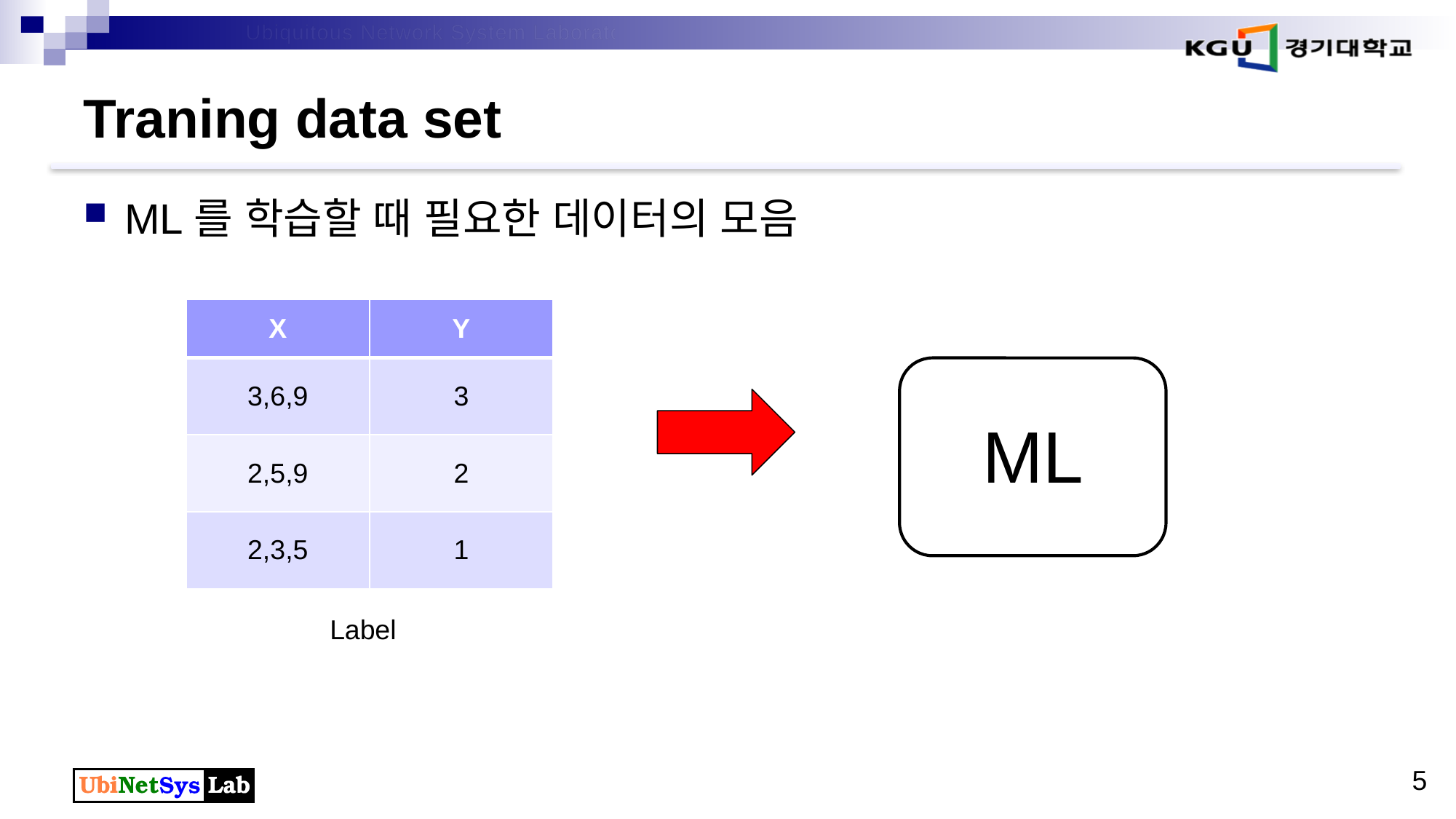

# Traning data set
ML를 학습할 때 필요한 데이터의 모음

| X | Y |
| --- | --- |
| 3,6,9 | 3 |
| 2,5,9 | 2 |
| 2,3,5 | 1 |

ML

Label
5